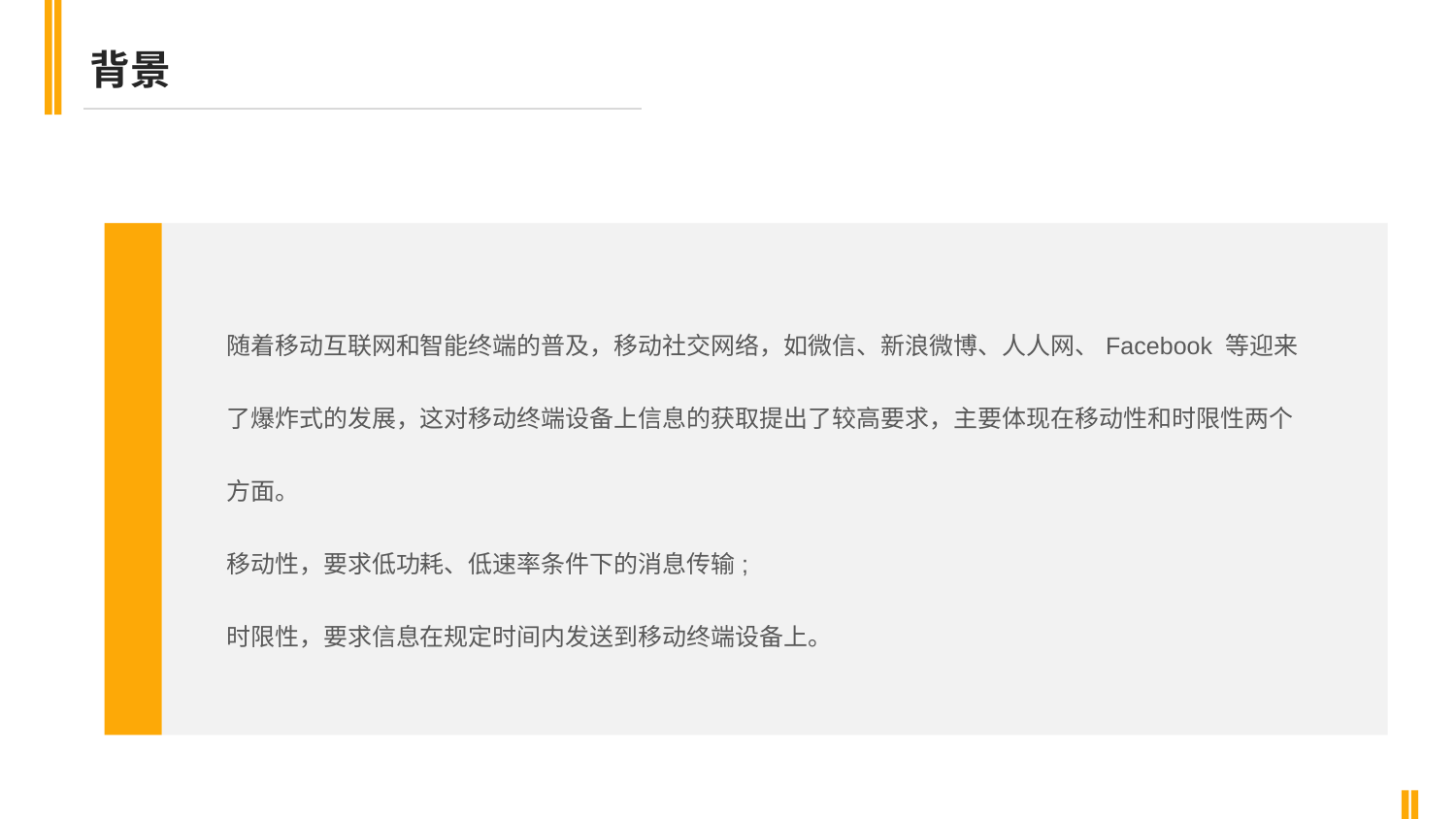

背景

随着移动互联网和智能终端的普及，移动社交网络，如微信、新浪微博、人人网、Facebook 等迎来了爆炸式的发展，这对移动终端设备上信息的获取提出了较高要求，主要体现在移动性和时限性两个方面。
移动性，要求低功耗、低速率条件下的消息传输;
时限性，要求信息在规定时间内发送到移动终端设备上。